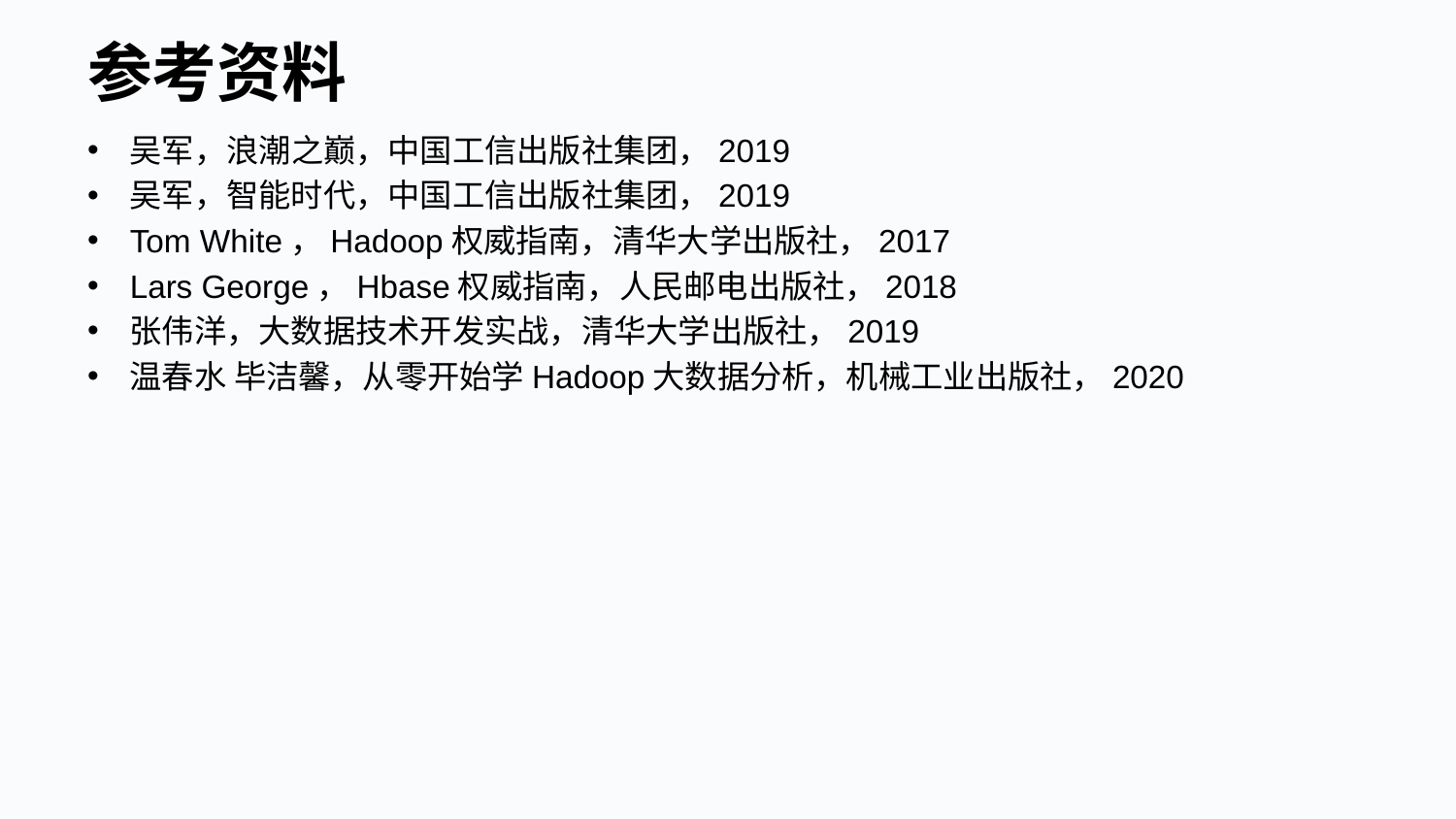

# 参考资料
吴军，浪潮之巅，中国工信出版社集团，2019
吴军，智能时代，中国工信出版社集团，2019
Tom White，Hadoop权威指南，清华大学出版社，2017
Lars George，Hbase权威指南，人民邮电出版社，2018
张伟洋，大数据技术开发实战，清华大学出版社，2019
温春水 毕洁馨，从零开始学Hadoop大数据分析，机械工业出版社，2020